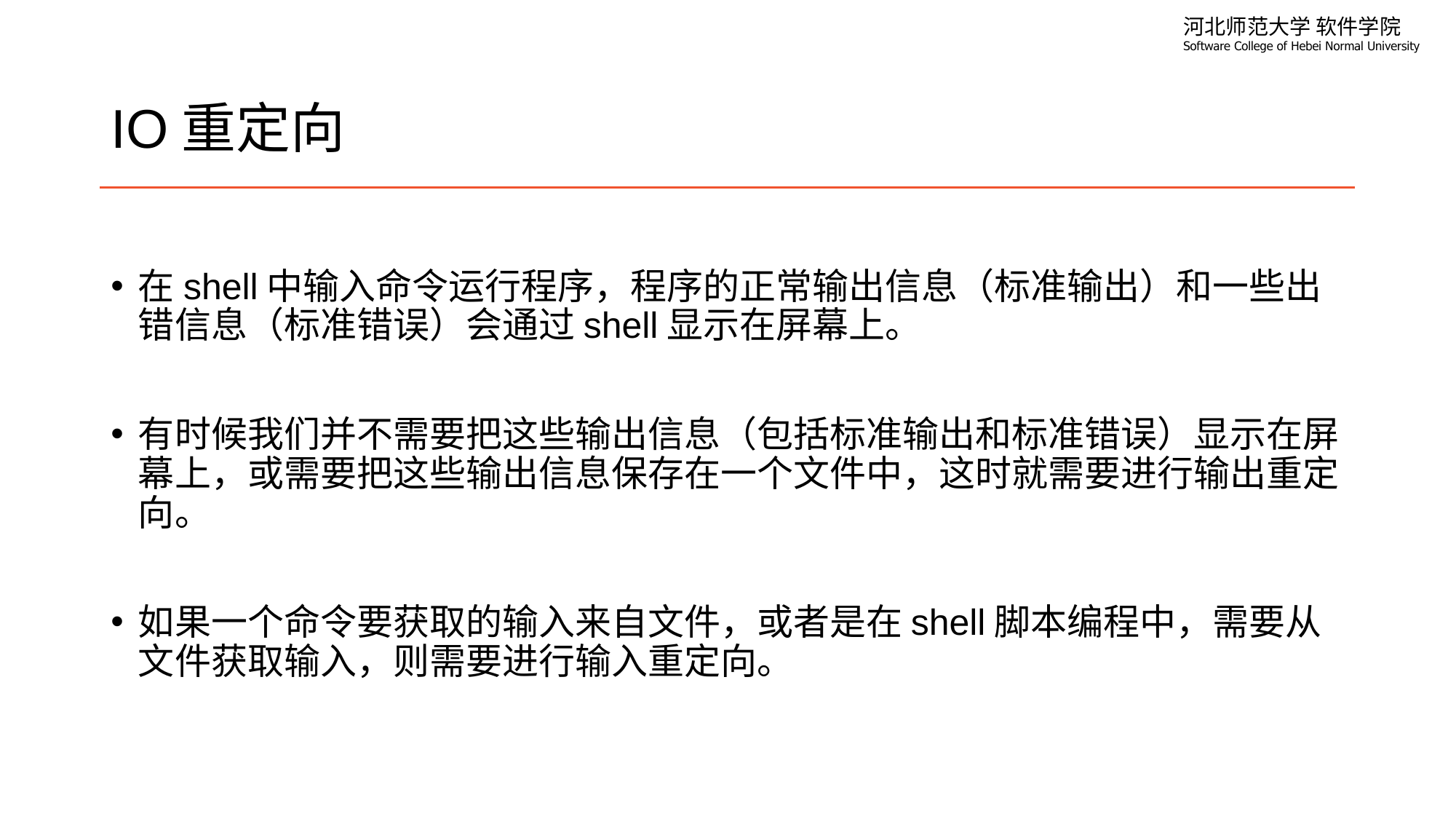

# IO重定向

在shell中输入命令运行程序，程序的正常输出信息（标准输出）和一些出错信息（标准错误）会通过shell显示在屏幕上。

有时候我们并不需要把这些输出信息（包括标准输出和标准错误）显示在屏幕上，或需要把这些输出信息保存在一个文件中，这时就需要进行输出重定向。

如果一个命令要获取的输入来自文件，或者是在shell脚本编程中，需要从文件获取输入，则需要进行输入重定向。